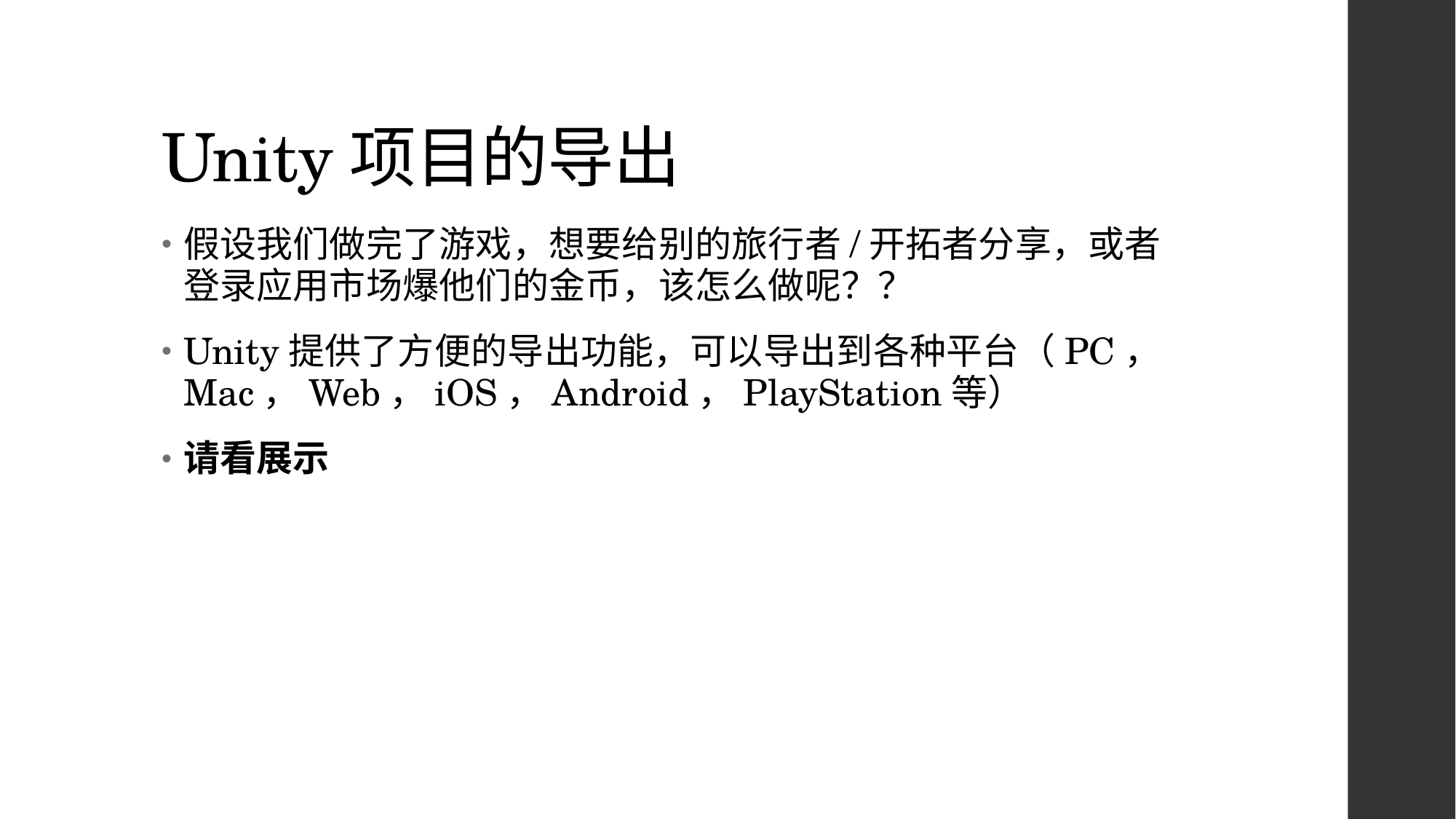

# Unity项目的导出
假设我们做完了游戏，想要给别的旅行者/开拓者分享，或者登录应用市场爆他们的金币，该怎么做呢？？
Unity提供了方便的导出功能，可以导出到各种平台（PC，Mac，Web，iOS，Android，PlayStation等）
请看展示